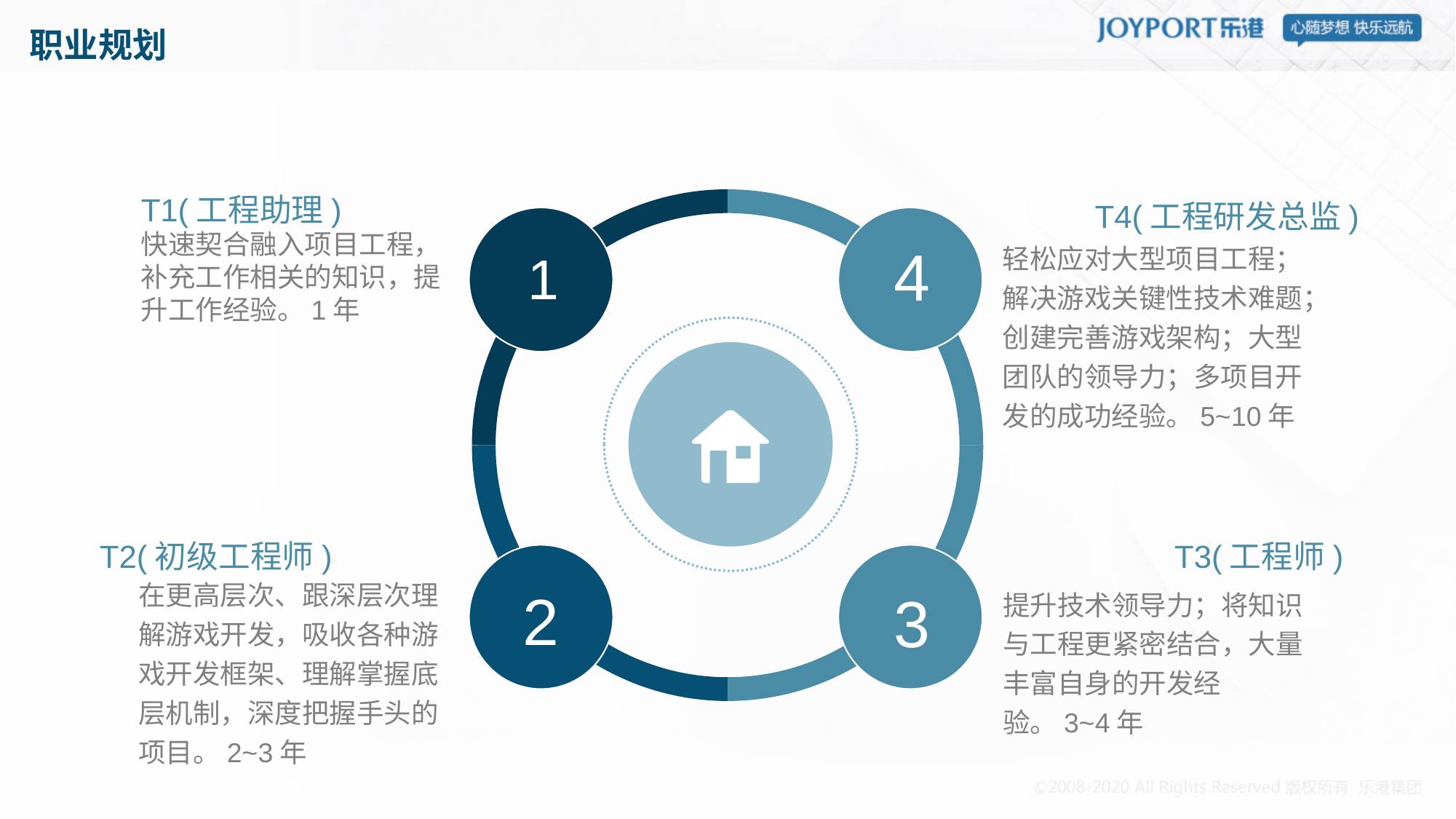

# 职业规划

T1(工程助理)
快速契合融入项目工程，补充工作相关的知识，提升工作经验。1年
T4(工程研发总监)
轻松应对大型项目工程；解决游戏关键性技术难题；创建完善游戏架构；大型团队的领导力；多项目开发的成功经验。5~10年
1
4

T2(初级工程师)
在更高层次、跟深层次理解游戏开发，吸收各种游戏开发框架、理解掌握底层机制，深度把握手头的项目。2~3年
T3(工程师)
提升技术领导力；将知识与工程更紧密结合，大量丰富自身的开发经验。3~4年
2
3